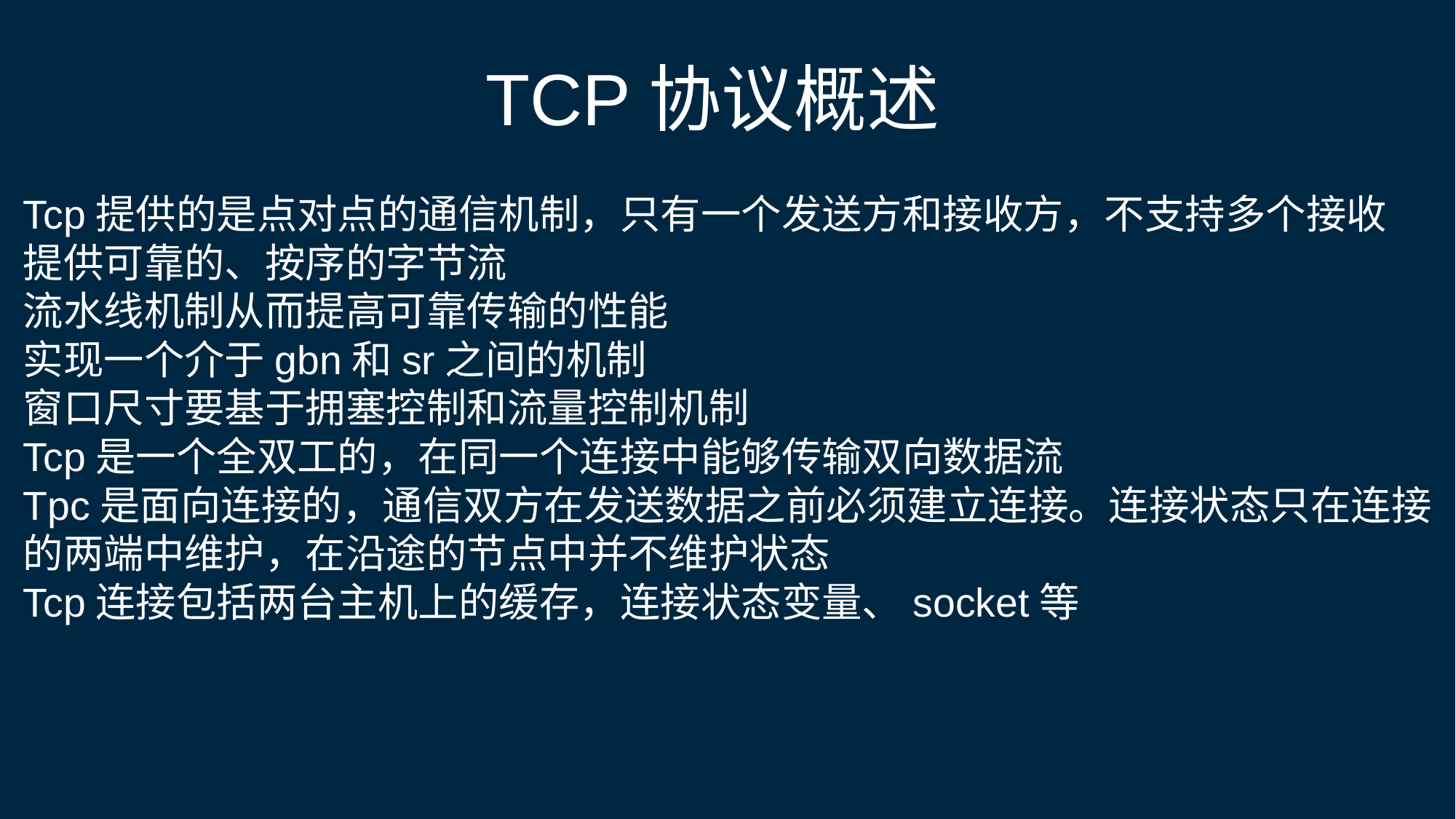

TCP协议概述

Tcp提供的是点对点的通信机制，只有一个发送方和接收方，不支持多个接收
提供可靠的、按序的字节流
流水线机制从而提高可靠传输的性能
实现一个介于gbn和sr之间的机制
窗口尺寸要基于拥塞控制和流量控制机制
Tcp是一个全双工的，在同一个连接中能够传输双向数据流
Tpc是面向连接的，通信双方在发送数据之前必须建立连接。连接状态只在连接的两端中维护，在沿途的节点中并不维护状态
Tcp连接包括两台主机上的缓存，连接状态变量、socket等